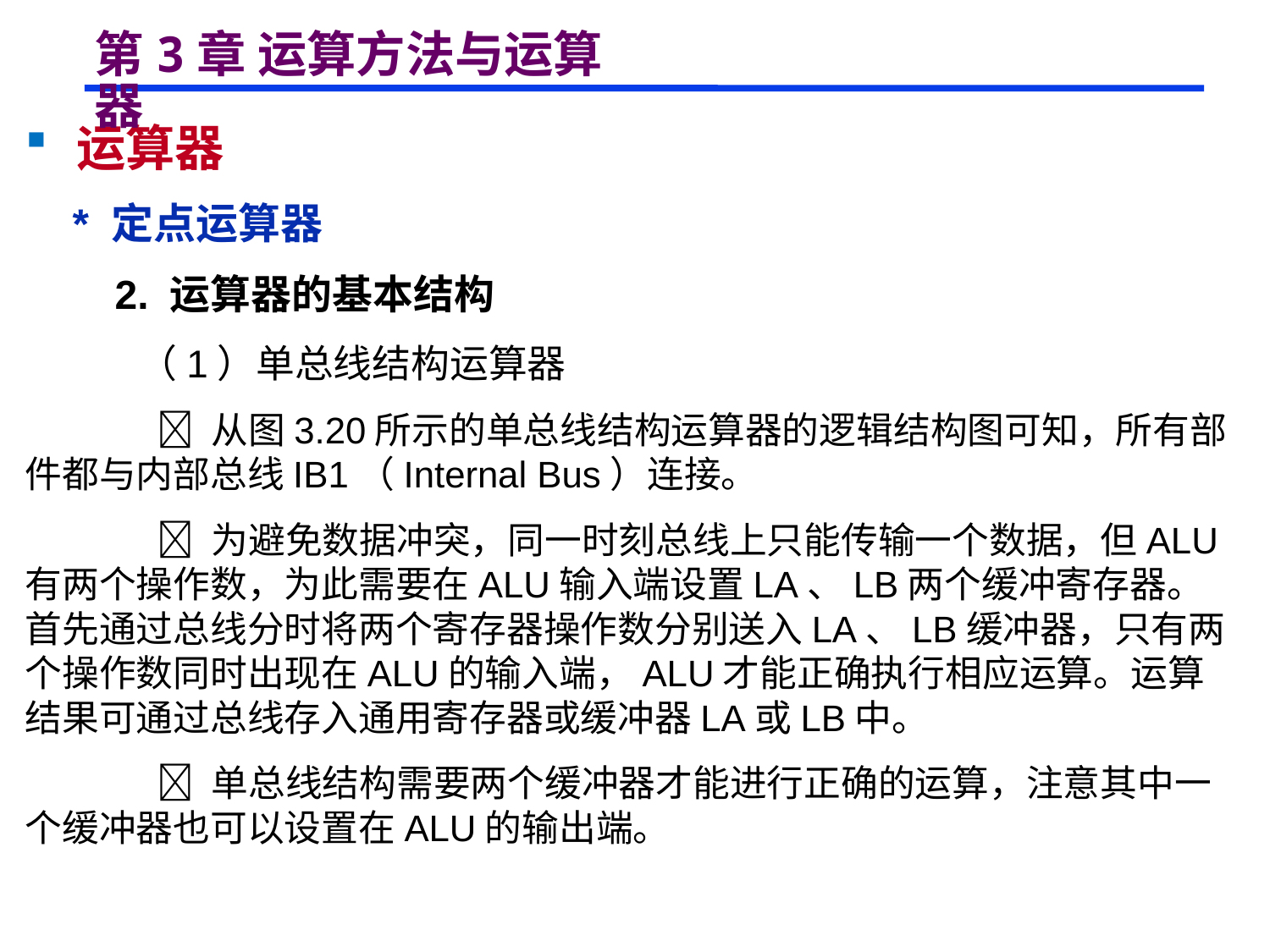

# 第3章 运算方法与运算器
 运算器
    * 定点运算器
        2. 运算器的基本结构
            （1）单总线结构运算器
                ♦ 从图3.20所示的单总线结构运算器的逻辑结构图可知，所有部件都与内部总线IB1（Internal Bus）连接。
                ♦ 为避免数据冲突，同一时刻总线上只能传输一个数据，但ALU有两个操作数，为此需要在ALU输入端设置LA、LB两个缓冲寄存器。首先通过总线分时将两个寄存器操作数分别送入LA、LB缓冲器，只有两个操作数同时出现在ALU的输入端，ALU才能正确执行相应运算。运算结果可通过总线存入通用寄存器或缓冲器LA或LB中。
                ♦ 单总线结构需要两个缓冲器才能进行正确的运算，注意其中一个缓冲器也可以设置在ALU的输出端。